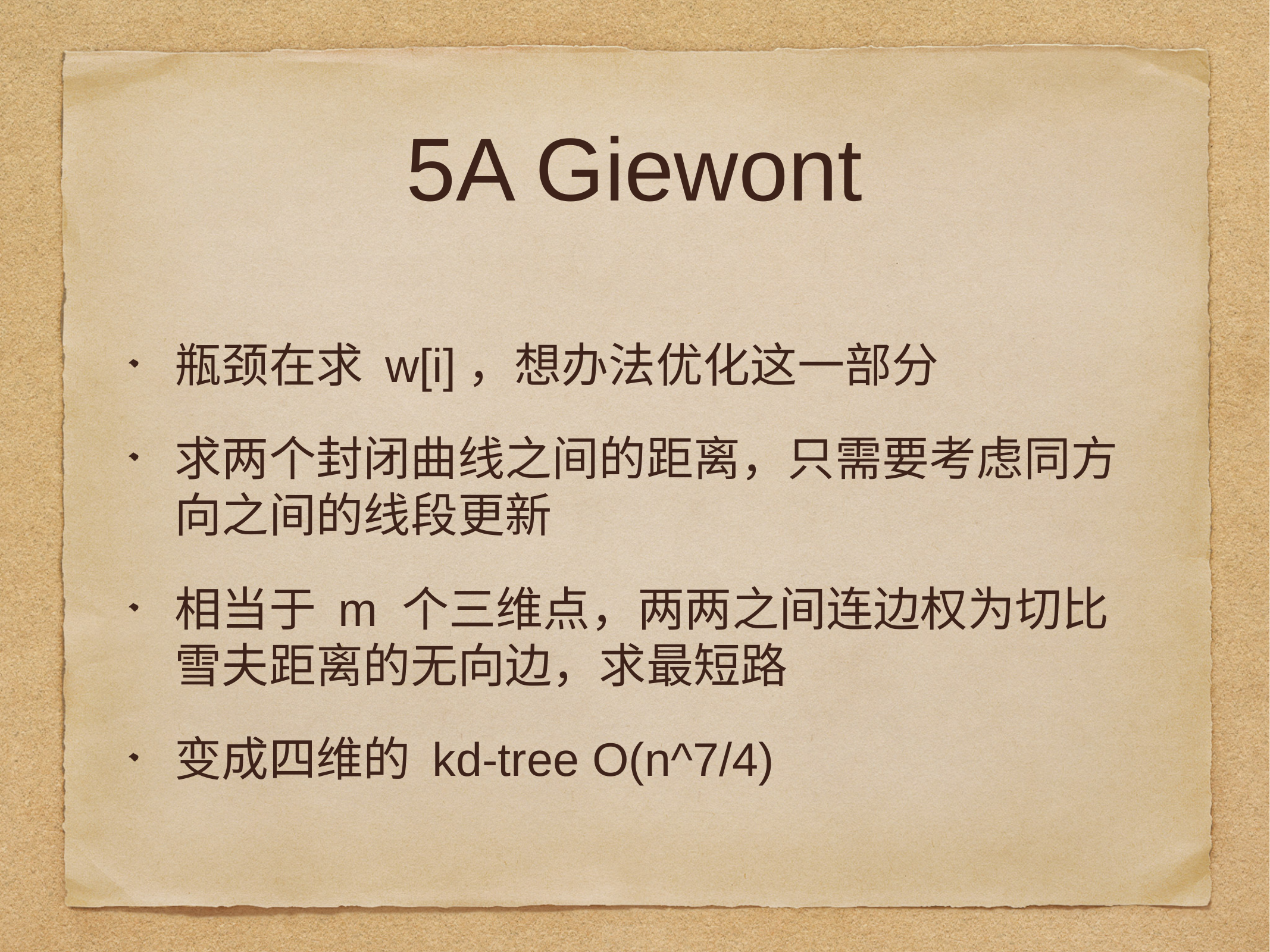

# 5A Giewont
瓶颈在求 w[i]，想办法优化这一部分
求两个封闭曲线之间的距离，只需要考虑同方向之间的线段更新
相当于 m 个三维点，两两之间连边权为切比雪夫距离的无向边，求最短路
变成四维的 kd-tree O(n^7/4)